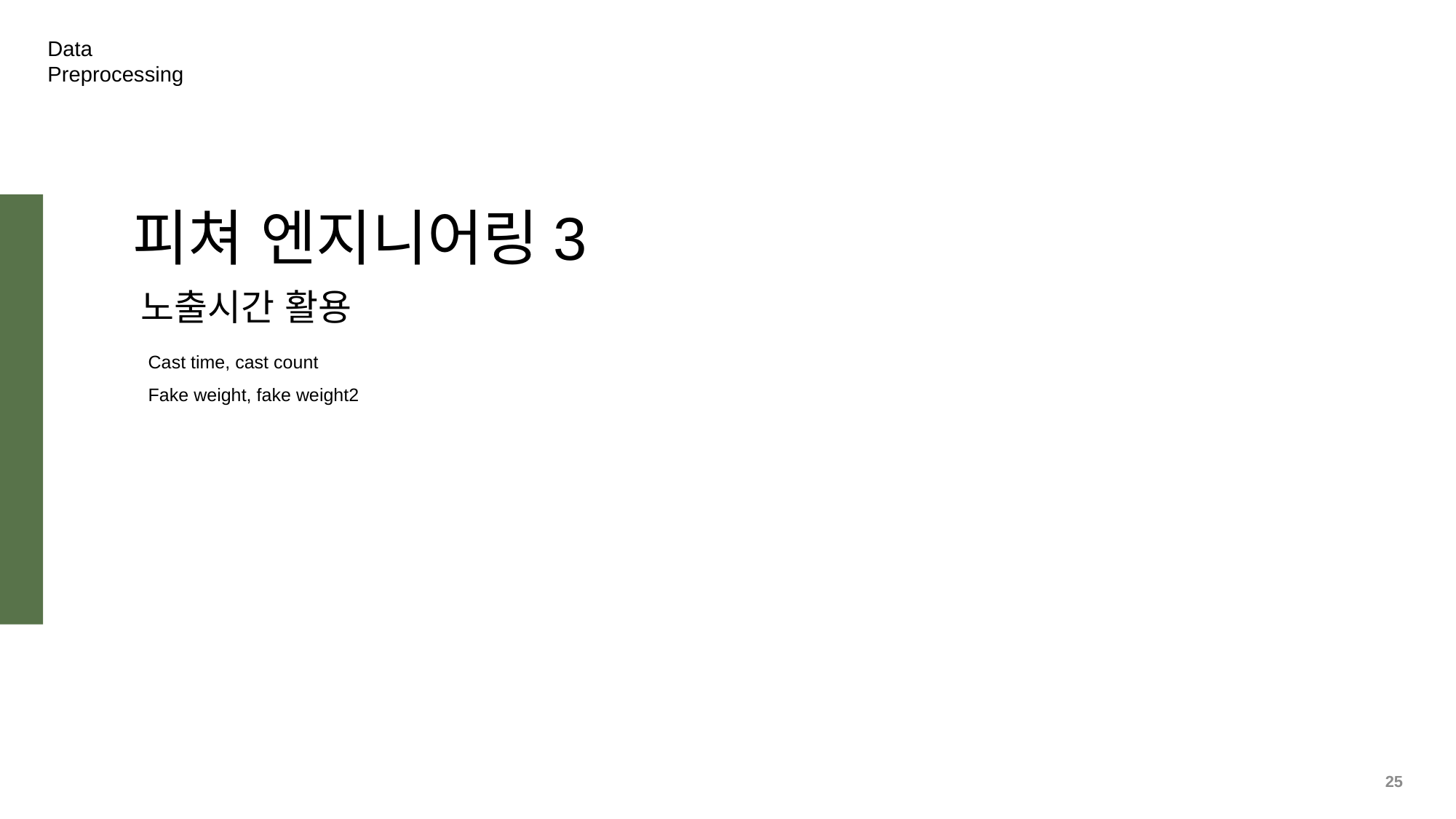

Data
Preprocessing
피쳐 엔지니어링3
노출시간 활용
Cast time, cast count
Fake weight, fake weight2

25